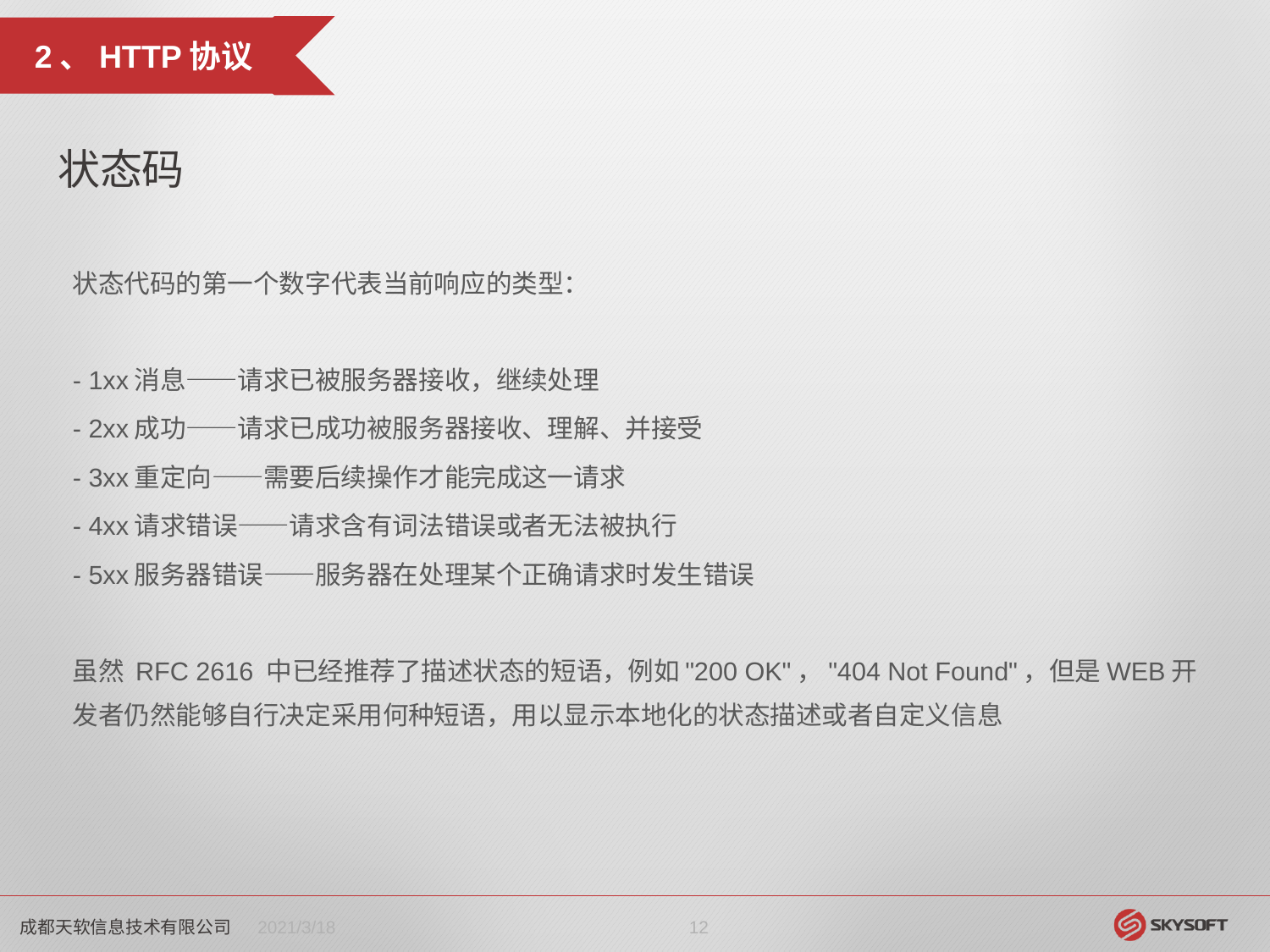

2、HTTP协议
状态码
状态代码的第一个数字代表当前响应的类型：

- 1xx消息——请求已被服务器接收，继续处理
- 2xx成功——请求已成功被服务器接收、理解、并接受
- 3xx重定向——需要后续操作才能完成这一请求
- 4xx请求错误——请求含有词法错误或者无法被执行
- 5xx服务器错误——服务器在处理某个正确请求时发生错误

虽然 RFC 2616 中已经推荐了描述状态的短语，例如"200 OK"，"404 Not Found"，但是WEB开发者仍然能够自行决定采用何种短语，用以显示本地化的状态描述或者自定义信息
成都天软信息技术有限公司
2021/3/18
12